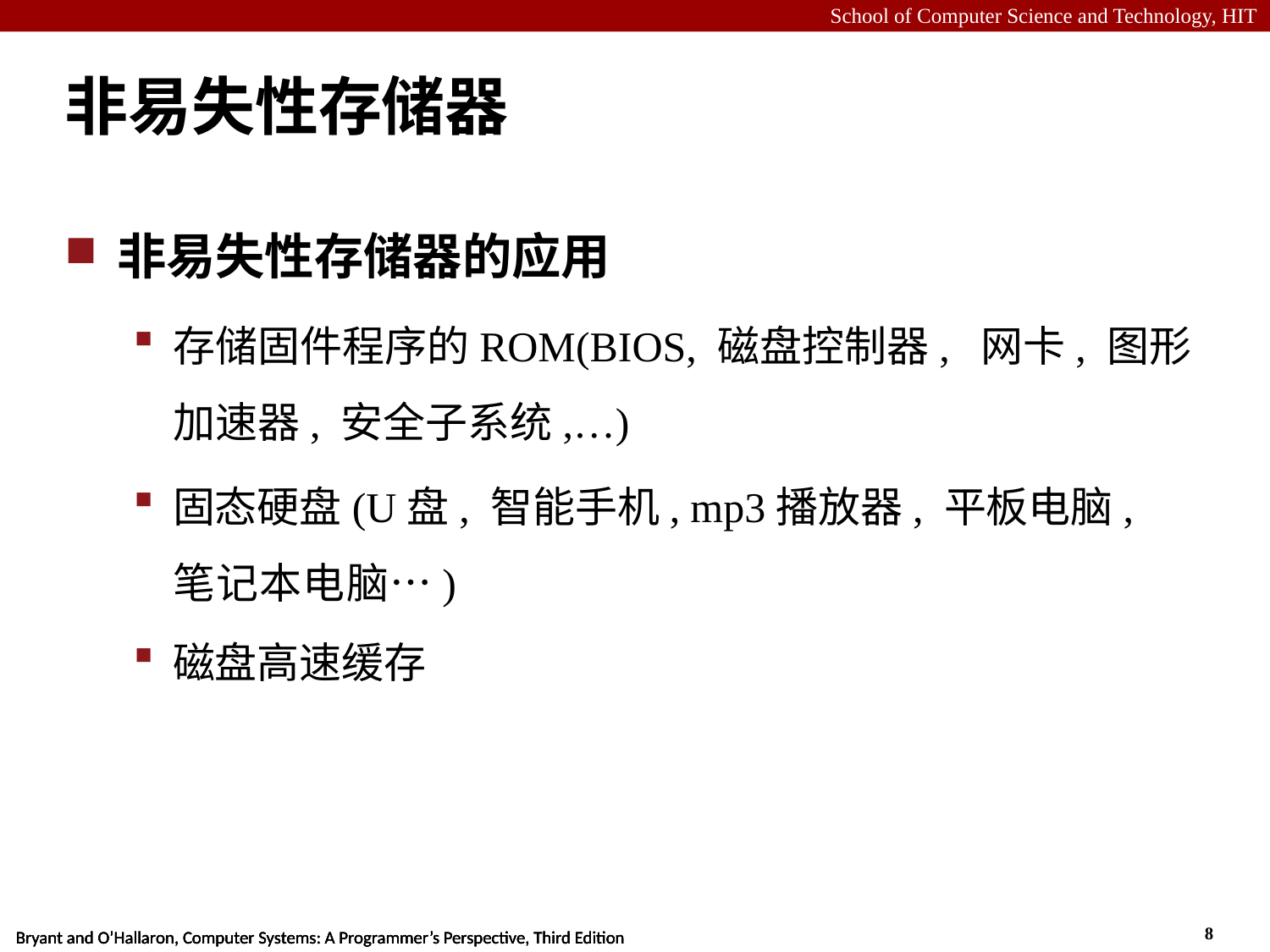

# 非易失性存储器
非易失性存储器的应用
存储固件程序的ROM(BIOS, 磁盘控制器,  网卡, 图形加速器, 安全子系统,…)
固态硬盘(U盘, 智能手机, mp3播放器, 平板电脑, 笔记本电脑…)
磁盘高速缓存